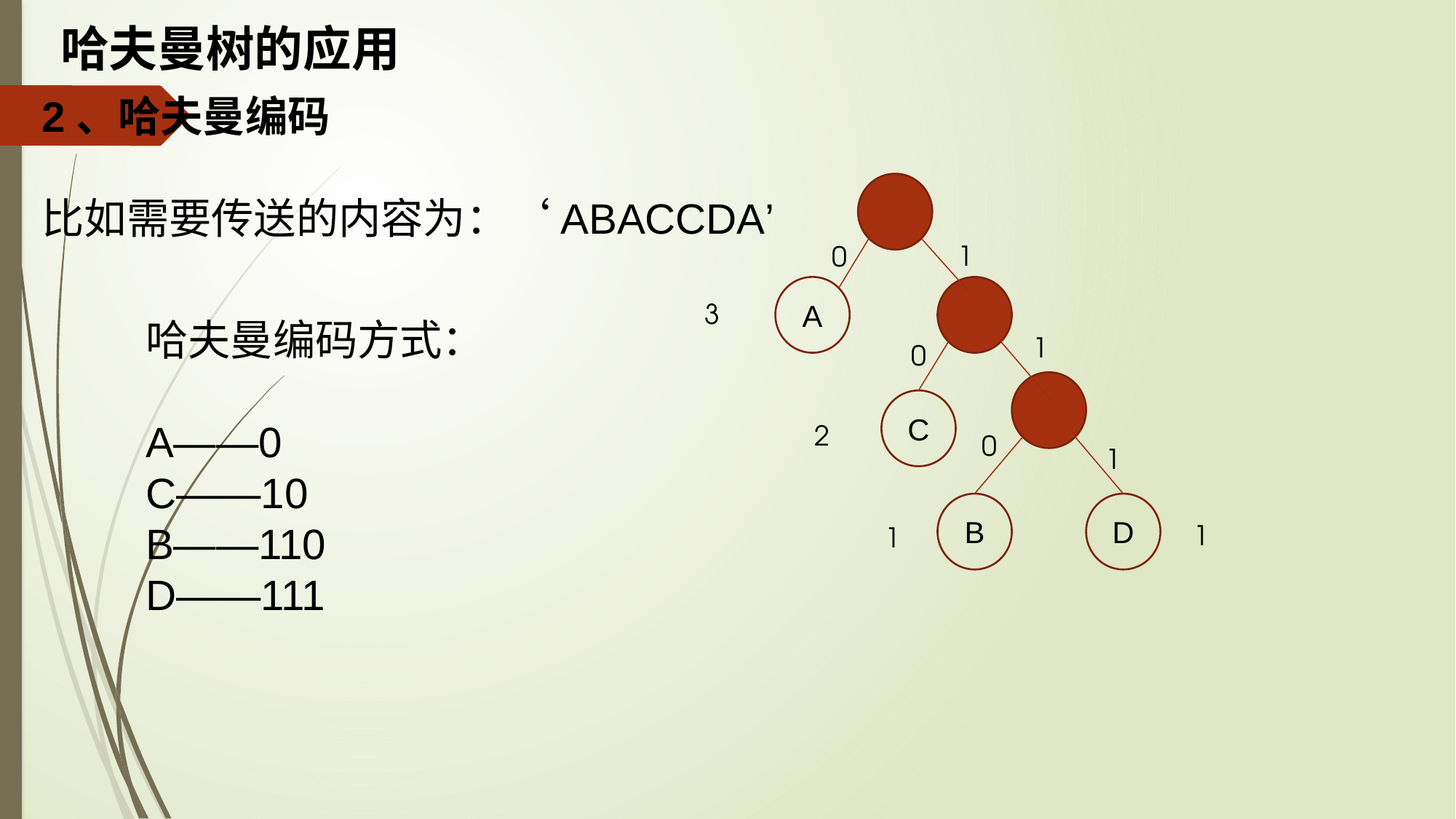

# 哈夫曼树的应用
2、哈夫曼编码

比如需要传送的内容为：‘ABACCDA’

1
0
A

3
哈夫曼编码方式：

A——0
C——10
B——110
D——111
1
0

C
2
0
1
B
D
1
1